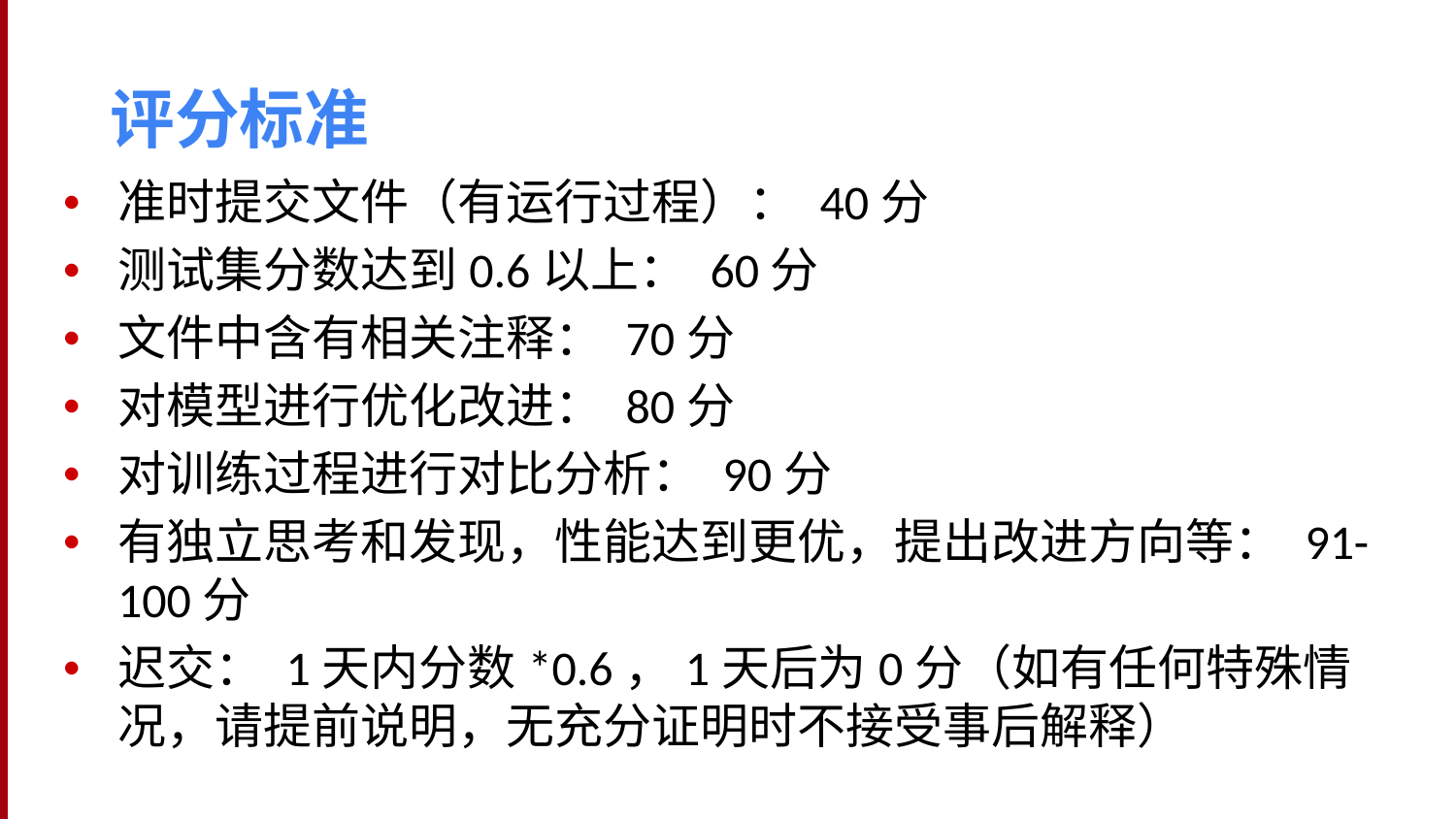

# 评分标准
准时提交文件（有运行过程）： 40分
测试集分数达到0.6以上： 60分
文件中含有相关注释： 70分
对模型进行优化改进： 80分
对训练过程进行对比分析： 90分
有独立思考和发现，性能达到更优，提出改进方向等： 91-100分
迟交： 1天内分数*0.6，1天后为0分（如有任何特殊情况，请提前说明，无充分证明时不接受事后解释）